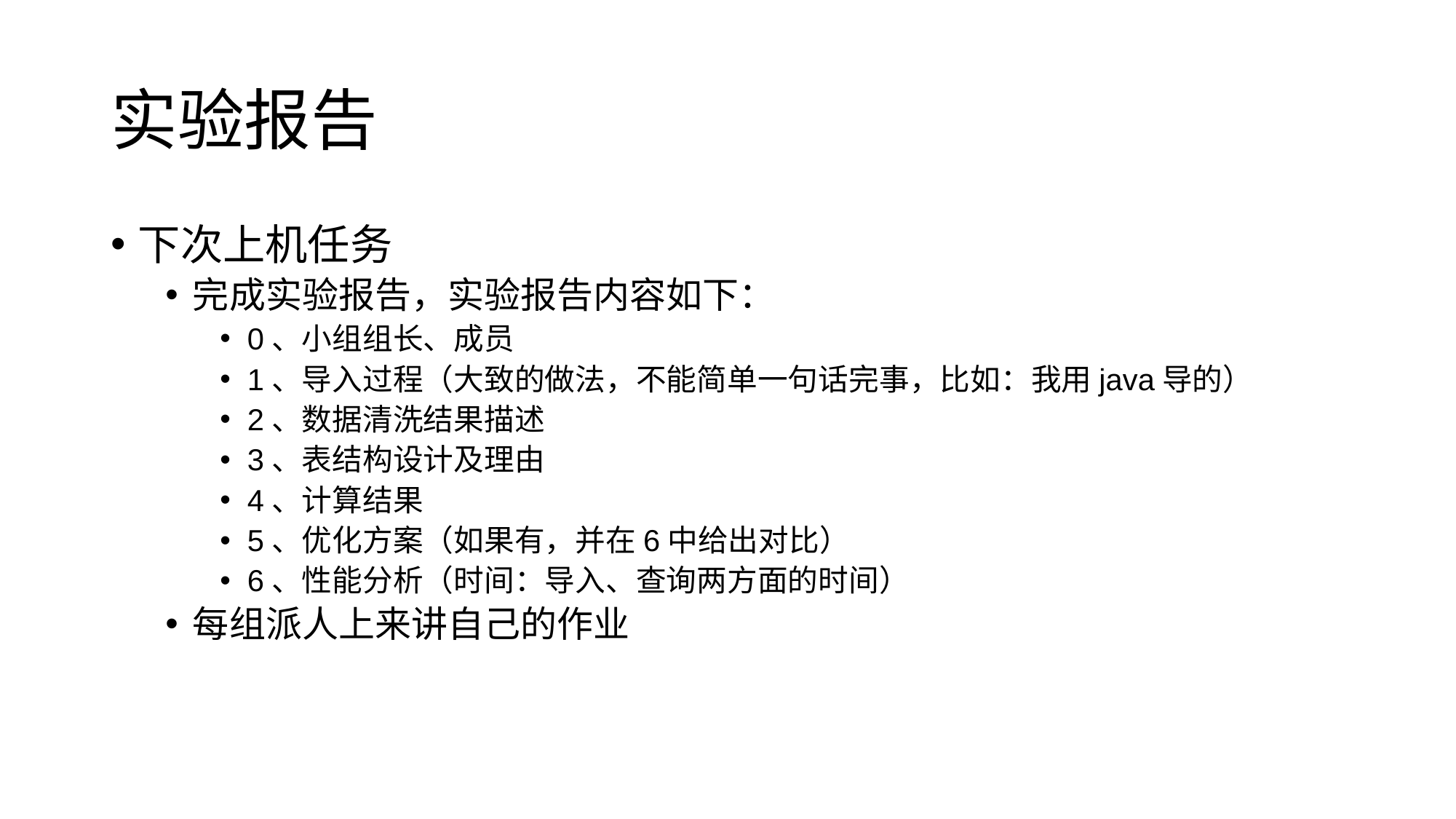

# 实验报告
下次上机任务
完成实验报告，实验报告内容如下：
0、小组组长、成员
1、导入过程（大致的做法，不能简单一句话完事，比如：我用java导的）
2、数据清洗结果描述
3、表结构设计及理由
4、计算结果
5、优化方案（如果有，并在6中给出对比）
6、性能分析（时间：导入、查询两方面的时间）
每组派人上来讲自己的作业